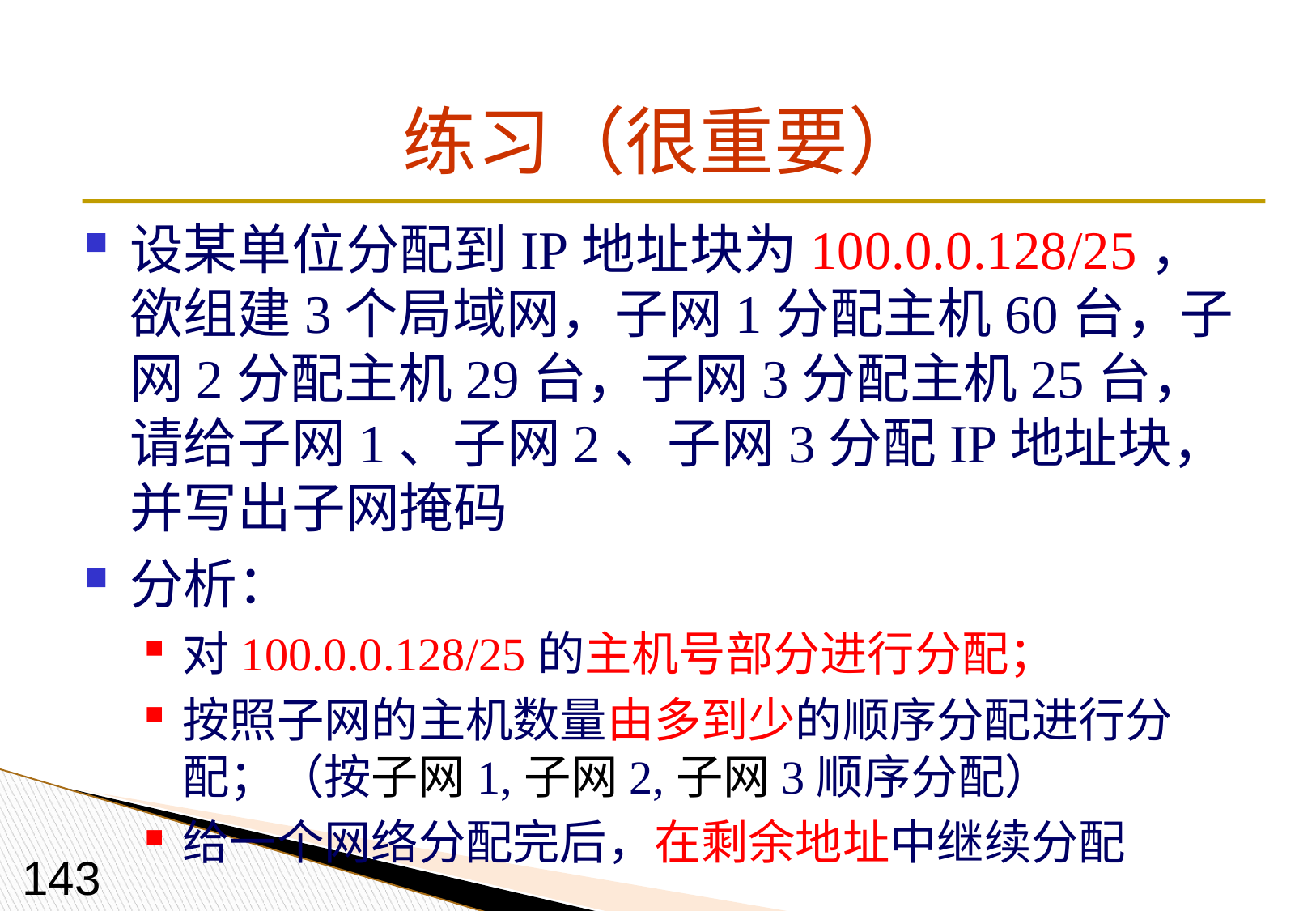

# 练习（很重要）
设某单位分配到IP地址块为100.0.0.128/25，欲组建3个局域网，子网1分配主机60台，子网2分配主机29台，子网3分配主机25台，请给子网1、子网2、子网3分配IP地址块，并写出子网掩码
分析：
对100.0.0.128/25的主机号部分进行分配；
按照子网的主机数量由多到少的顺序分配进行分配；（按子网1,子网2,子网3顺序分配）
给一个网络分配完后，在剩余地址中继续分配
143